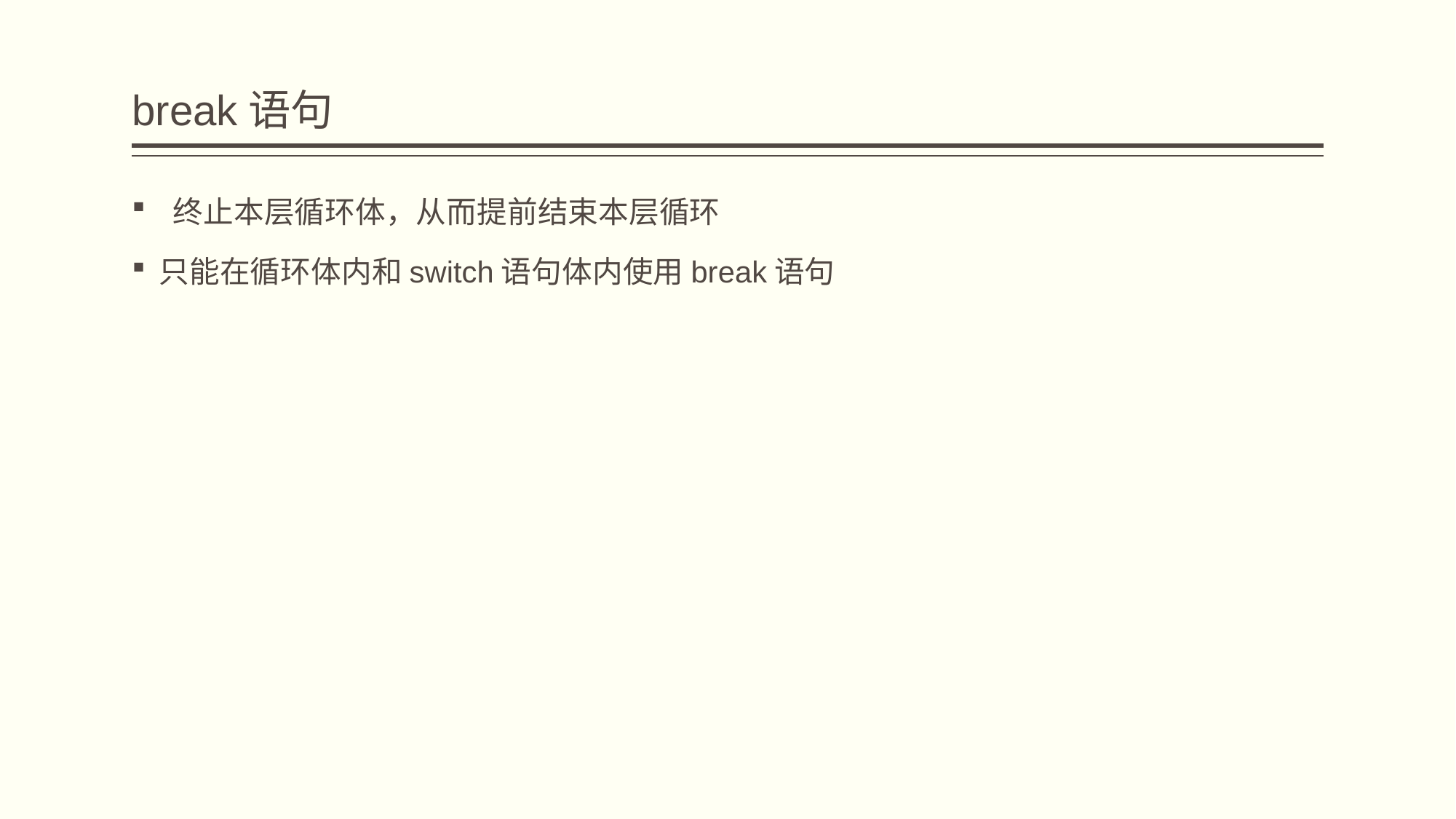

# break语句
 终止本层循环体，从而提前结束本层循环
只能在循环体内和switch语句体内使用break语句